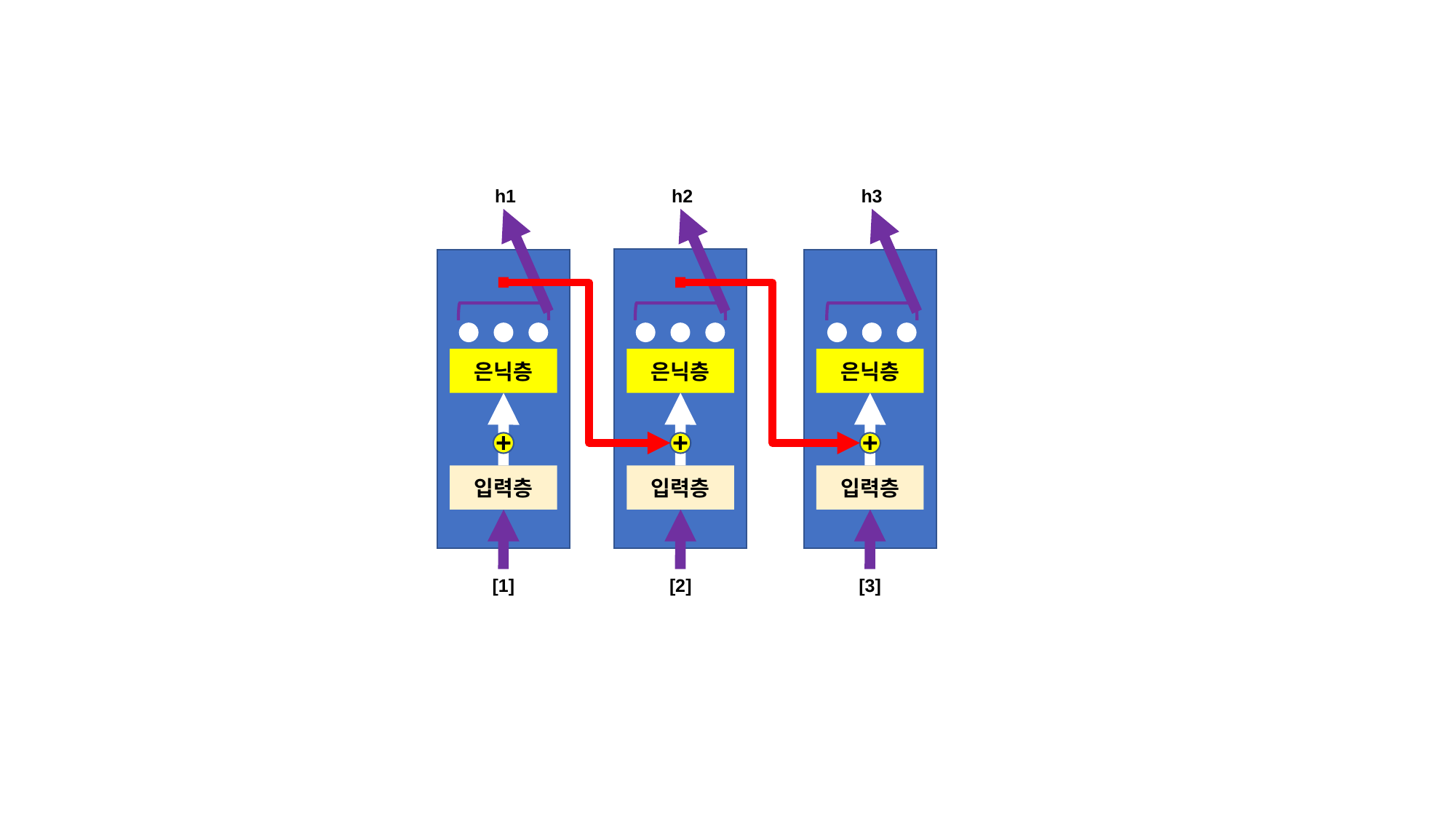

h1
h2
h3

은닉층
은닉층
은닉층
+
+
+

입력층
입력층
입력층
[1]
[2]
[3]